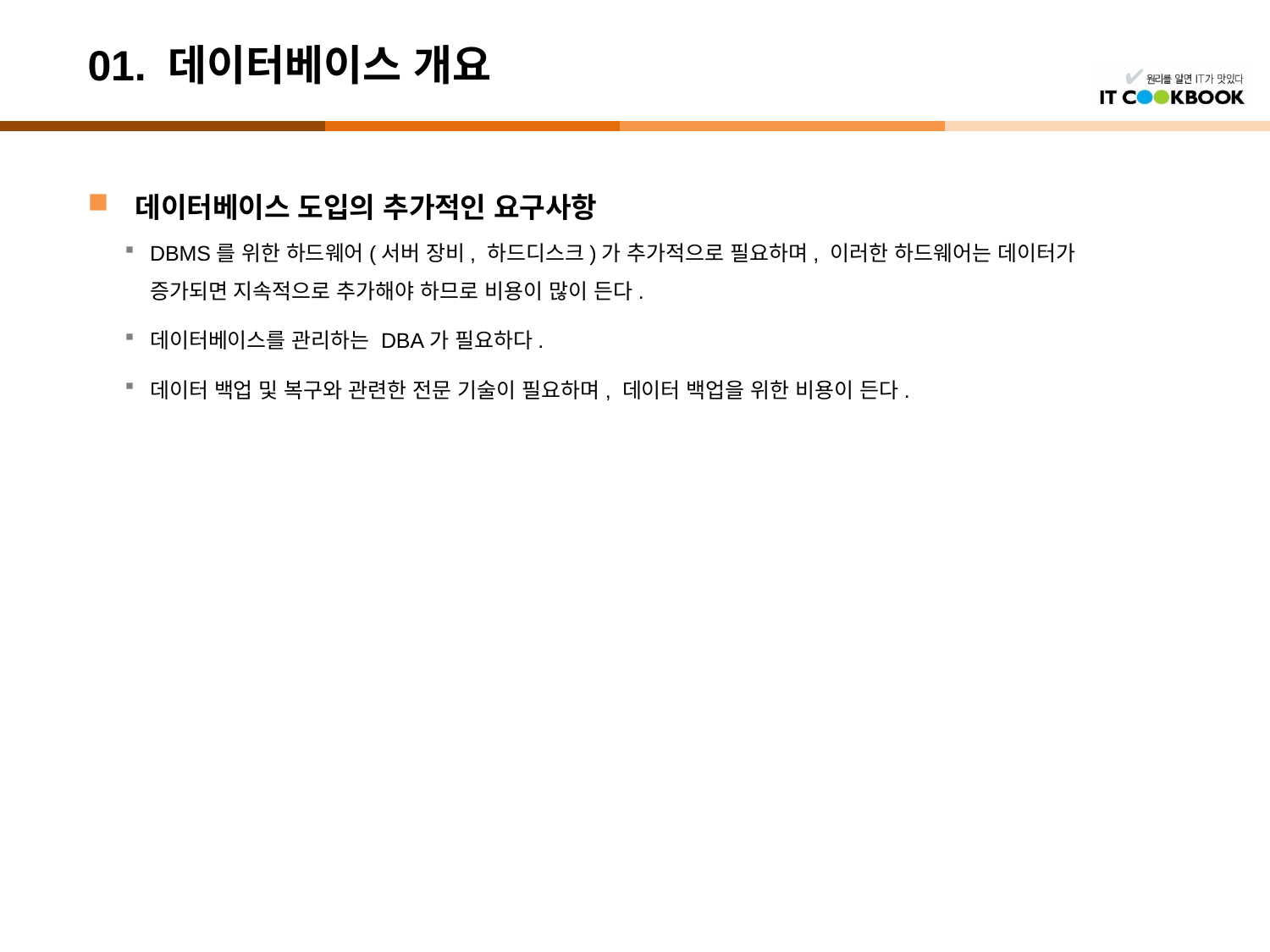

# 01. 데이터베이스 개요
데이터베이스 도입의 추가적인 요구사항
DBMS를 위한 하드웨어(서버 장비, 하드디스크)가 추가적으로 필요하며, 이러한 하드웨어는 데이터가 증가되면 지속적으로 추가해야 하므로 비용이 많이 든다.
데이터베이스를 관리하는 DBA가 필요하다.
데이터 백업 및 복구와 관련한 전문 기술이 필요하며, 데이터 백업을 위한 비용이 든다.